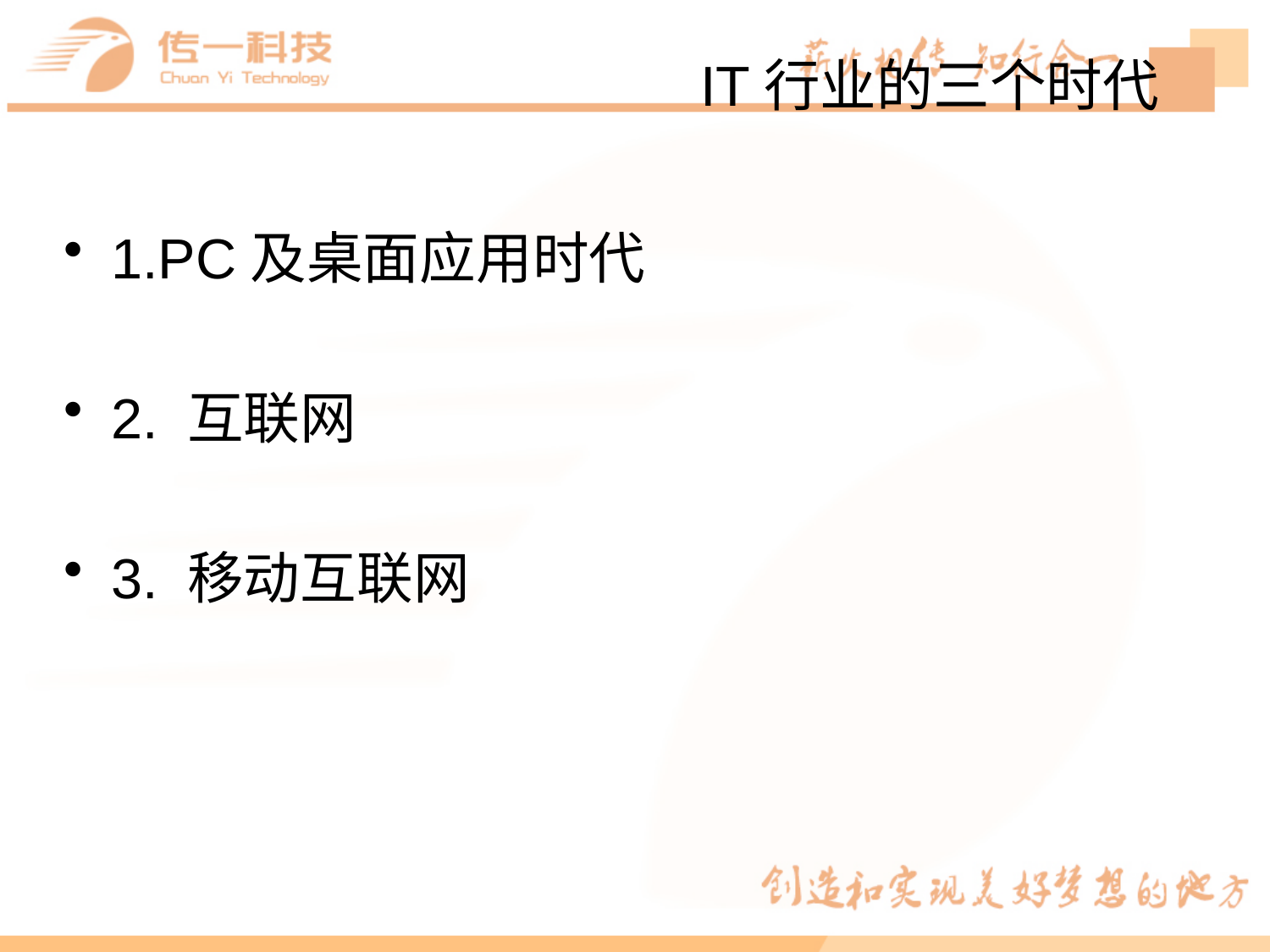

# IT行业的三个时代
1.PC及桌面应用时代

2. 互联网

3. 移动互联网